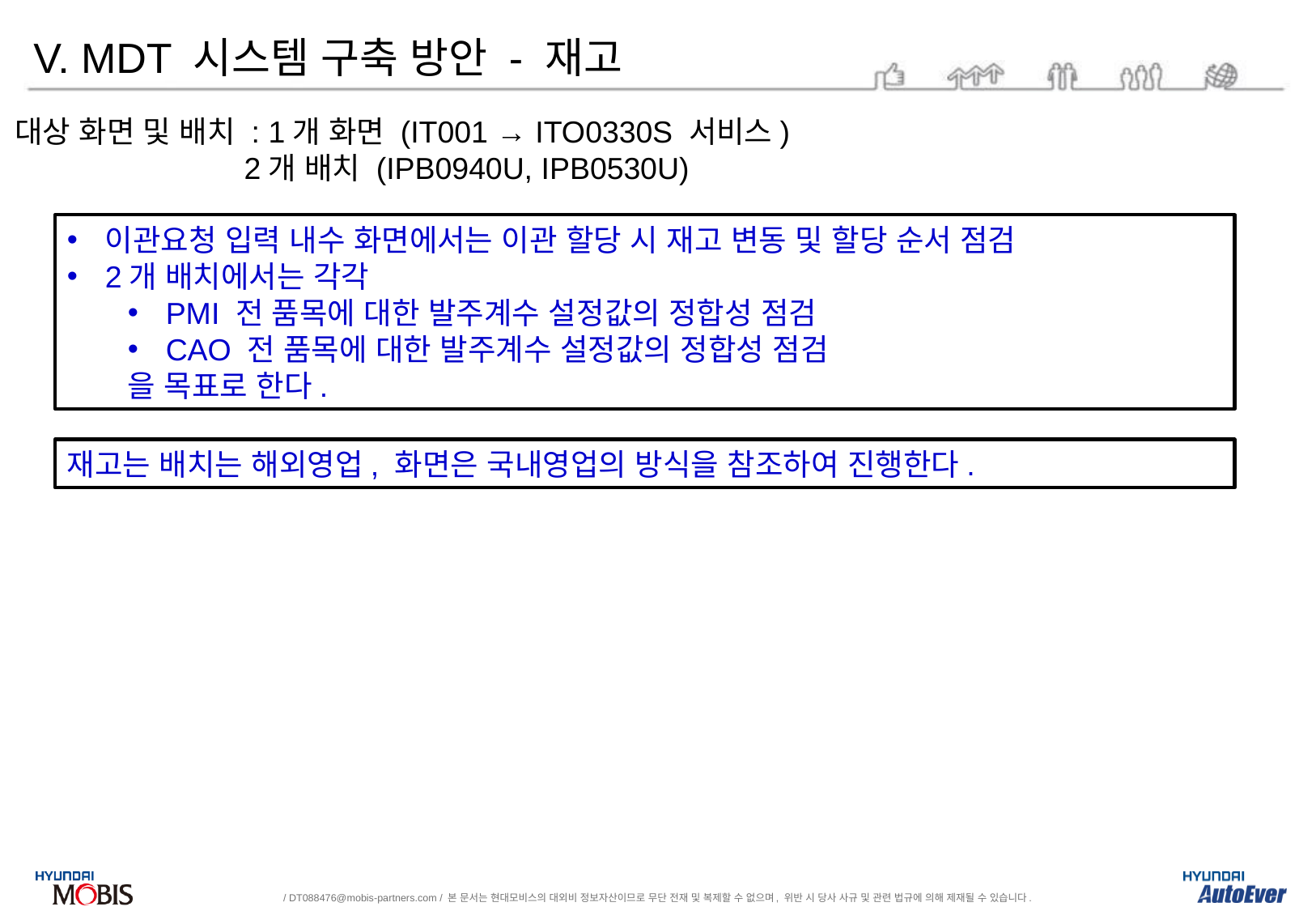

V. MDT 시스템 구축 방안 - 재고
대상 화면 및 배치 : 1개 화면 (IT001 → ITO0330S 서비스)
                           2개 배치 (IPB0940U, IPB0530U)
이관요청 입력 내수 화면에서는 이관 할당 시 재고 변동 및 할당 순서 점검
2개 배치에서는 각각
PMI 전 품목에 대한 발주계수 설정값의 정합성 점검
CAO 전 품목에 대한 발주계수 설정값의 정합성 점검
을 목표로 한다.
재고는 배치는 해외영업, 화면은 국내영업의 방식을 참조하여 진행한다.